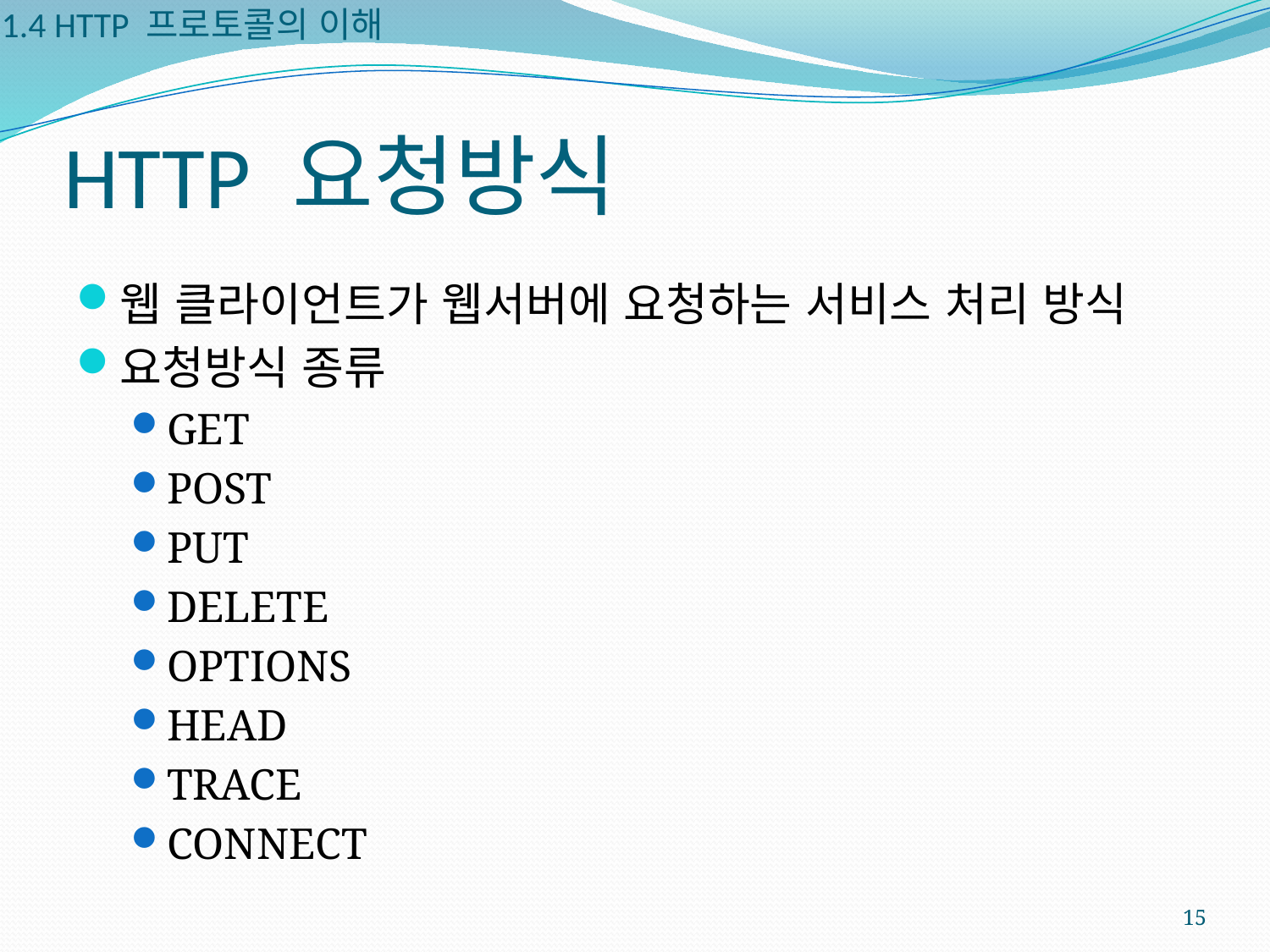

1.4 HTTP 프로토콜의 이해
# HTTP 요청방식
웹 클라이언트가 웹서버에 요청하는 서비스 처리 방식
요청방식 종류
GET
POST
PUT
DELETE
OPTIONS
HEAD
TRACE
CONNECT
15